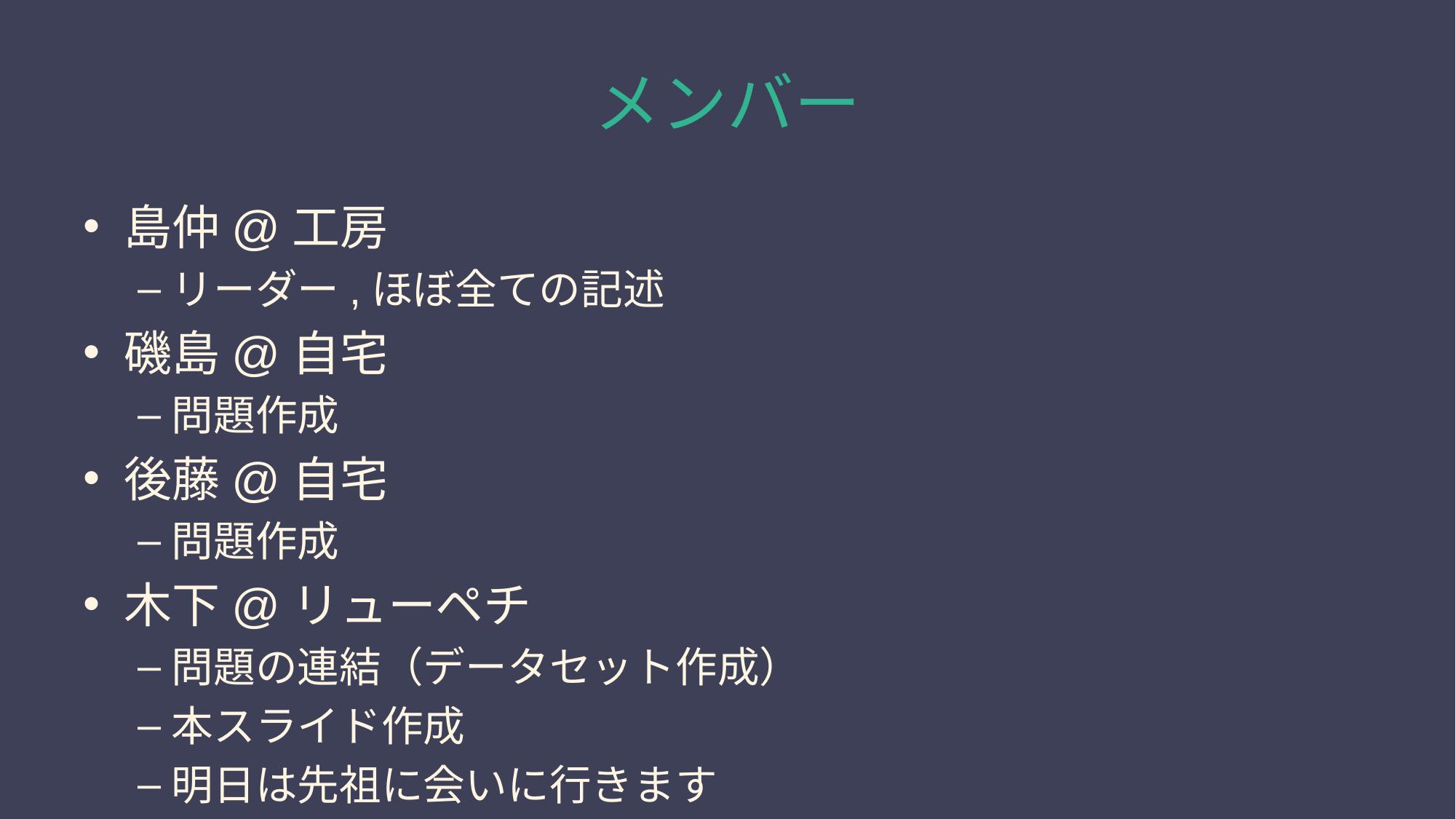

# メンバー
島仲@工房
リーダー,ほぼ全ての記述
磯島@自宅
問題作成
後藤@自宅
問題作成
木下@リューペチ
問題の連結（データセット作成）
本スライド作成
明日は先祖に会いに行きます